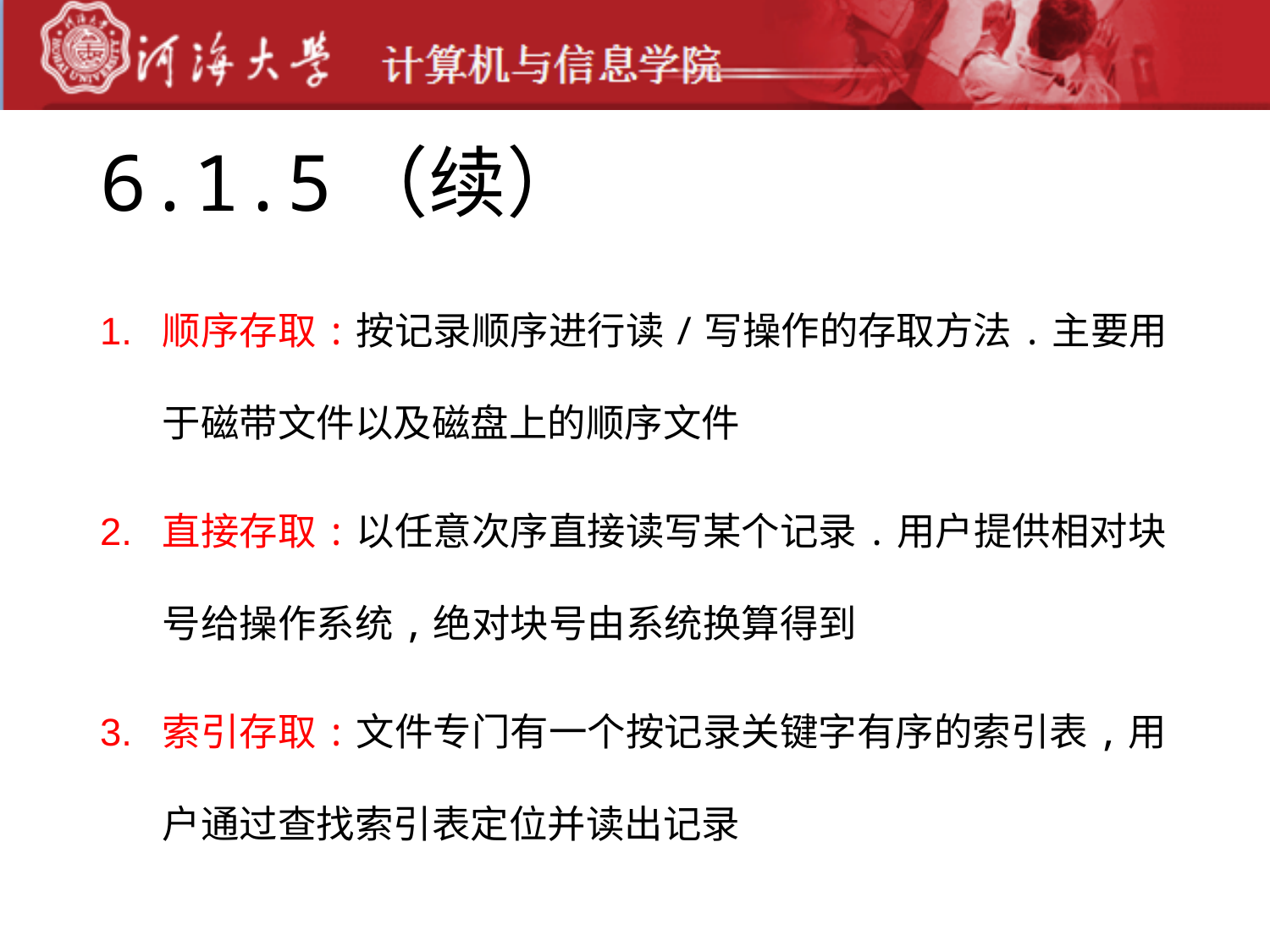

# 6.1.5（续）
顺序存取:按记录顺序进行读/写操作的存取方法.主要用于磁带文件以及磁盘上的顺序文件
直接存取:以任意次序直接读写某个记录.用户提供相对块号给操作系统,绝对块号由系统换算得到
索引存取:文件专门有一个按记录关键字有序的索引表,用户通过查找索引表定位并读出记录